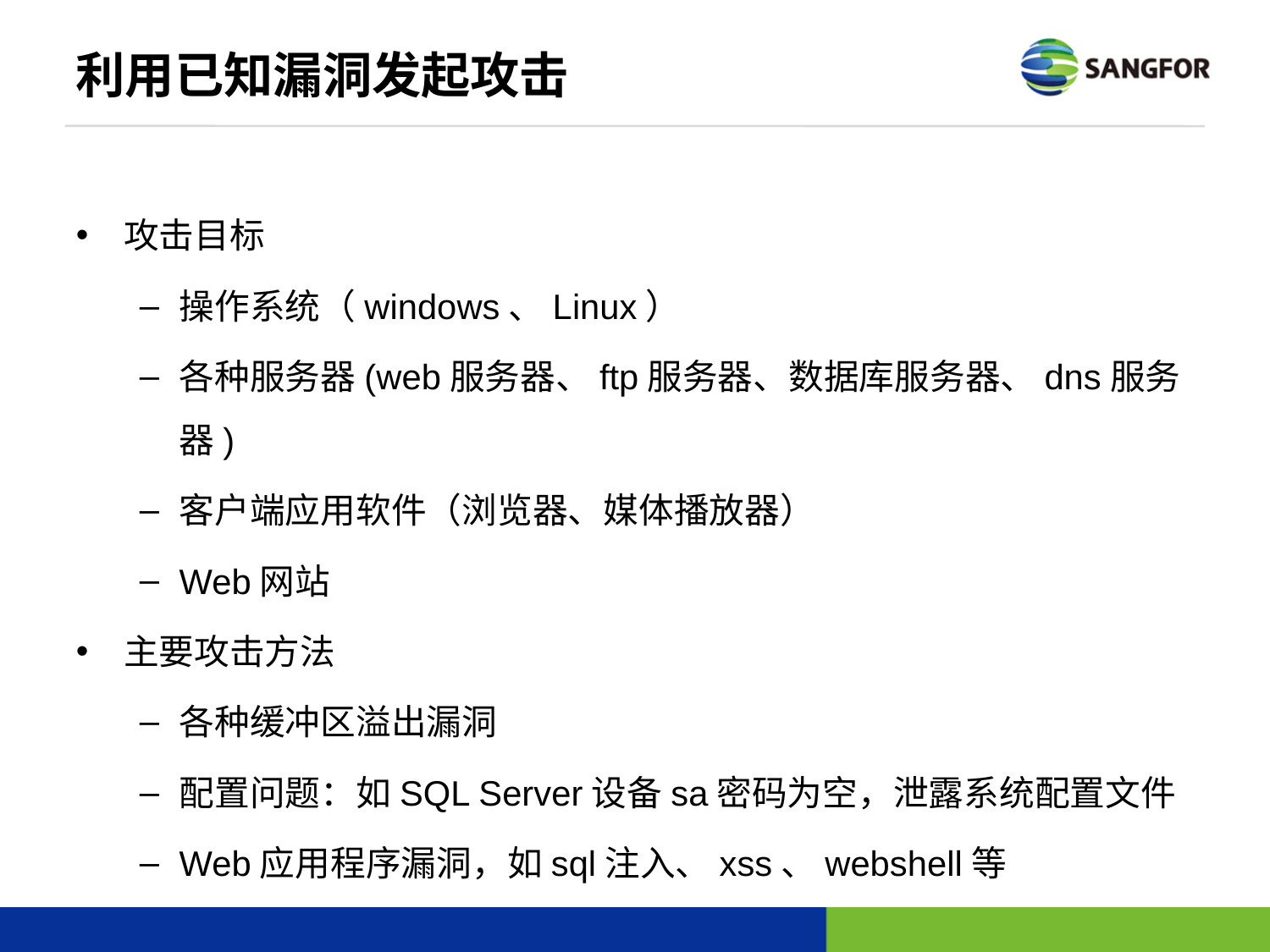

# 利用已知漏洞发起攻击
攻击目标
操作系统（windows、Linux）
各种服务器(web服务器、ftp服务器、数据库服务器、dns服务器)
客户端应用软件（浏览器、媒体播放器）
Web网站
主要攻击方法
各种缓冲区溢出漏洞
配置问题：如SQL Server设备sa密码为空，泄露系统配置文件
Web应用程序漏洞，如sql注入、xss、webshell等